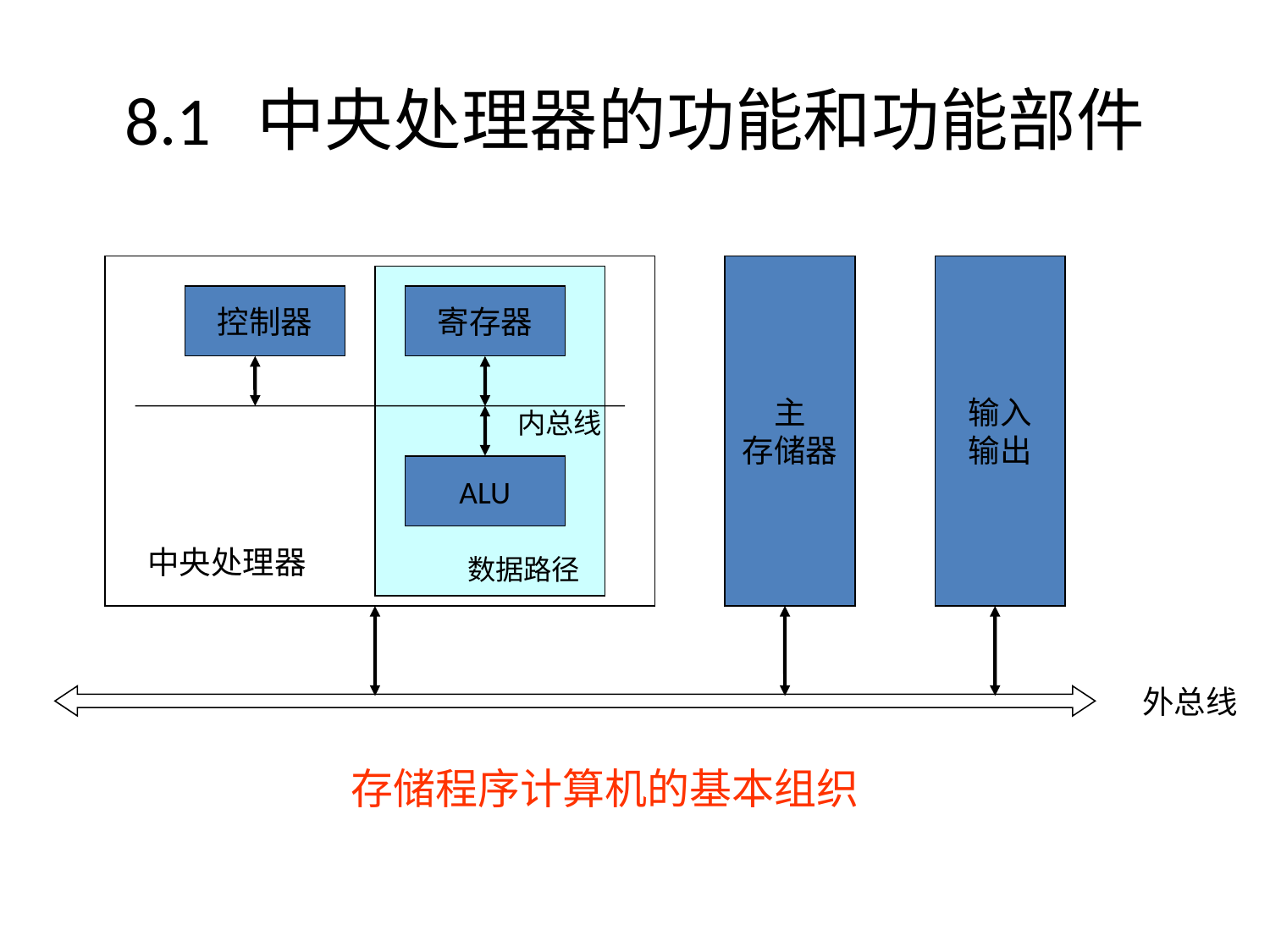

# 8.1  中央处理器的功能和功能部件

主
存储器
输入
输出
控制器
寄存器

内总线

ALU
中央处理器

外总线

数据路径
存储程序计算机的基本组织